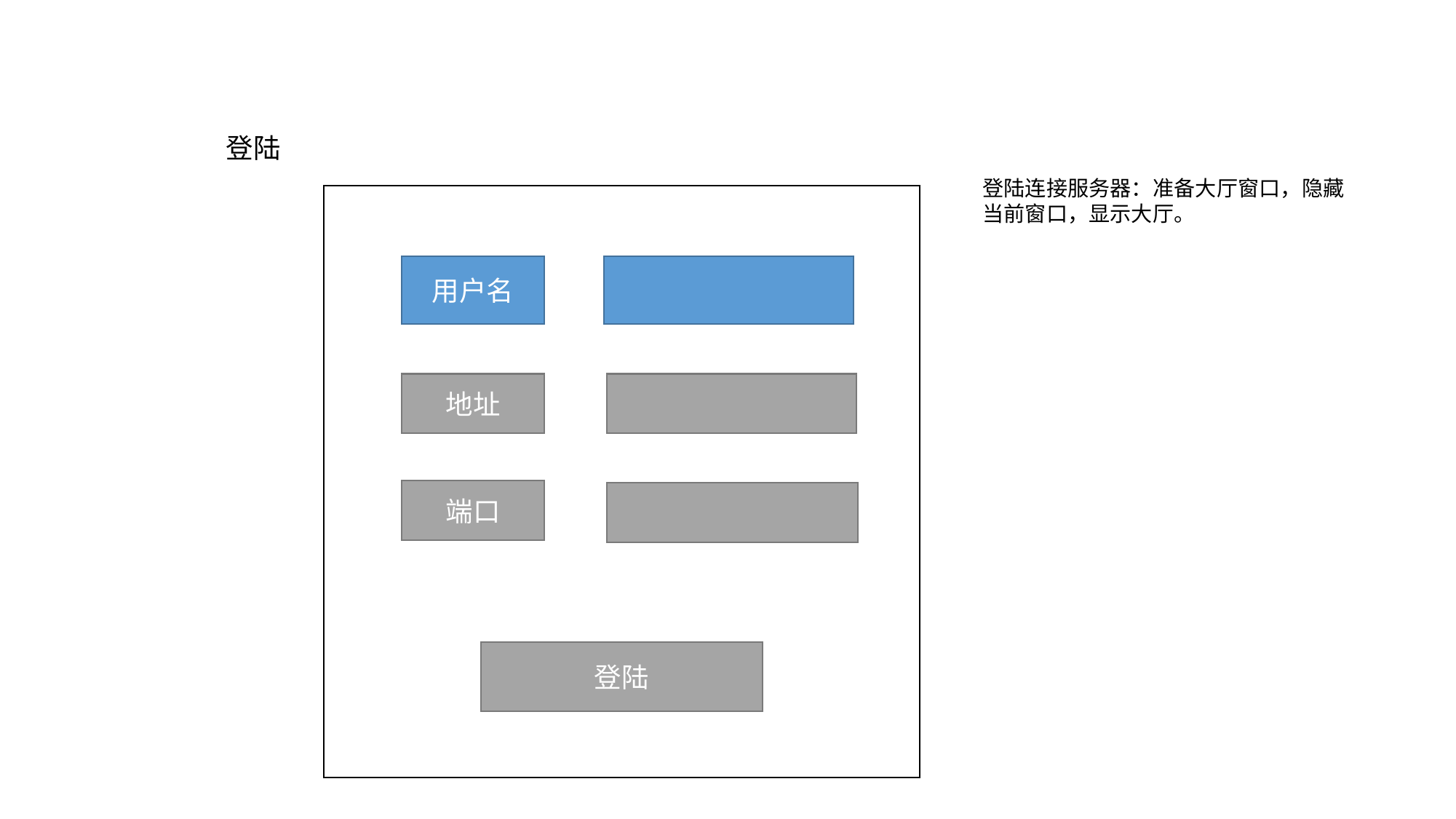

登陆
登陆连接服务器：准备大厅窗口，隐藏当前窗口，显示大厅。

用户名

地址
端口

登陆